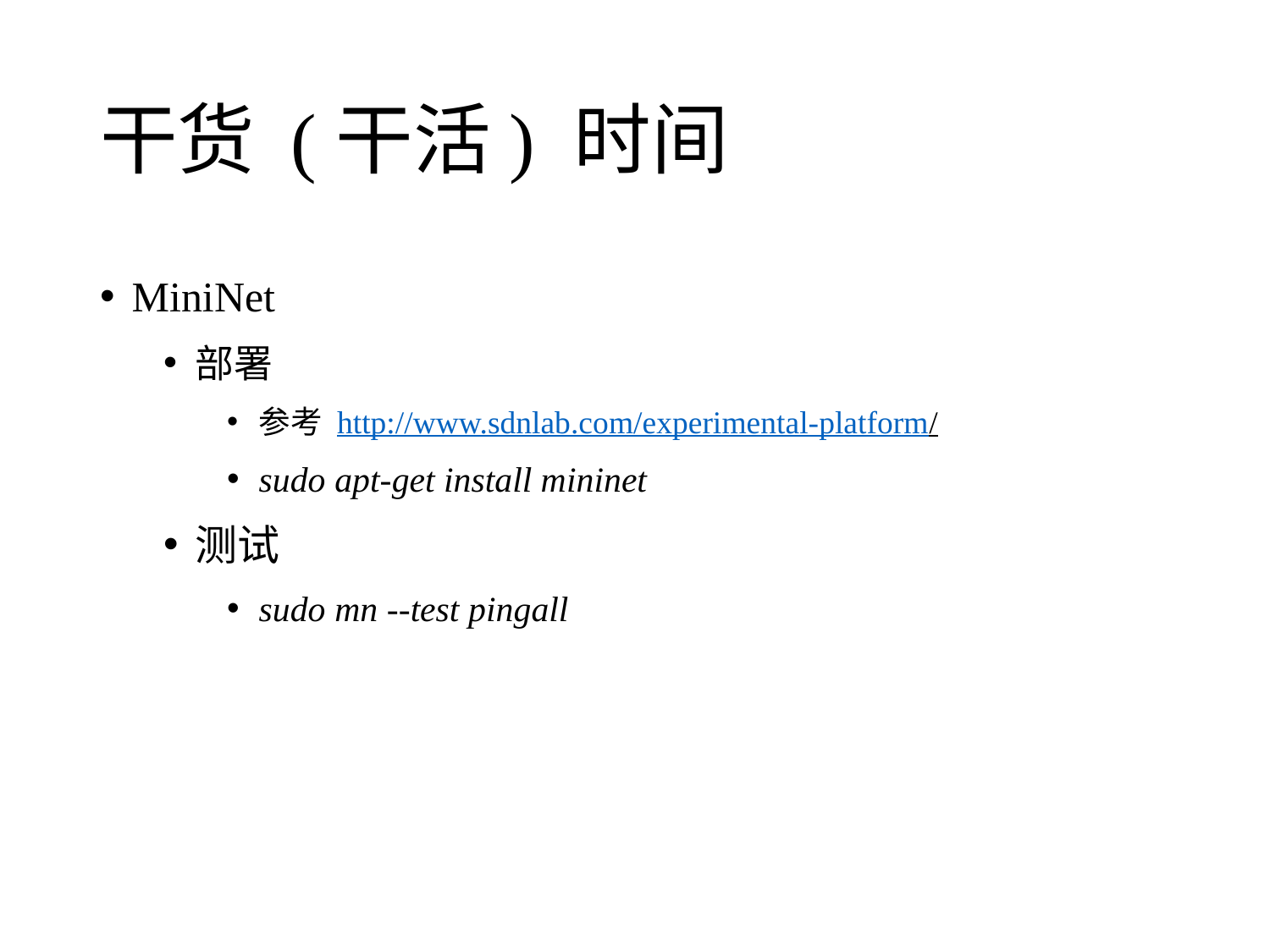

# 干货 (干活) 时间
MiniNet
部署
参考 http://www.sdnlab.com/experimental-platform/
sudo apt-get install mininet
测试
sudo mn --test pingall